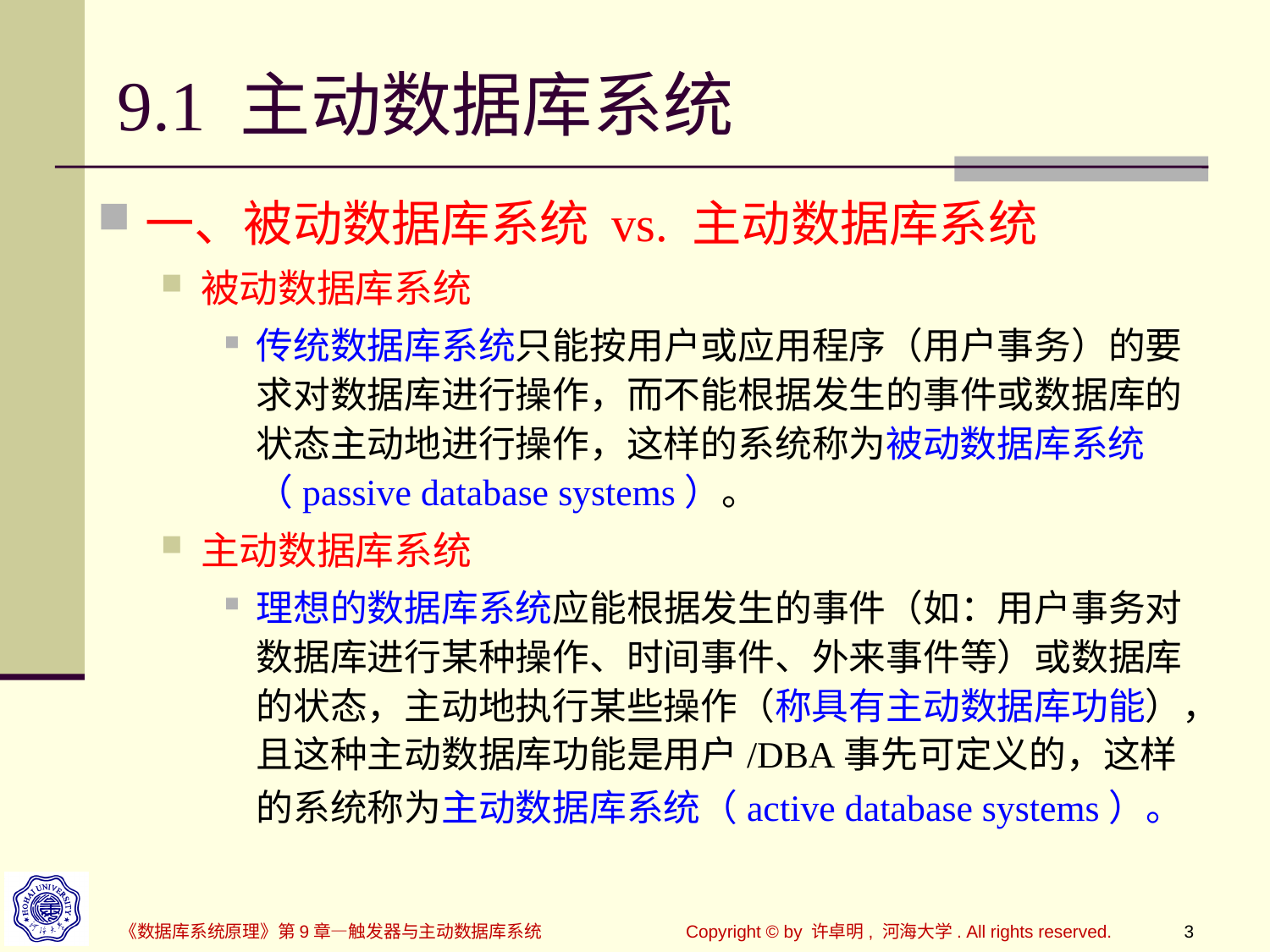

# 9.1 主动数据库系统
一、被动数据库系统 vs. 主动数据库系统
被动数据库系统
传统数据库系统只能按用户或应用程序（用户事务）的要求对数据库进行操作，而不能根据发生的事件或数据库的状态主动地进行操作，这样的系统称为被动数据库系统（passive database systems）。
主动数据库系统
理想的数据库系统应能根据发生的事件（如：用户事务对数据库进行某种操作、时间事件、外来事件等）或数据库的状态，主动地执行某些操作（称具有主动数据库功能），且这种主动数据库功能是用户/DBA事先可定义的，这样的系统称为主动数据库系统（active database systems）。
《数据库系统原理》第9章—触发器与主动数据库系统
Copyright © by 许卓明, 河海大学. All rights reserved.
3